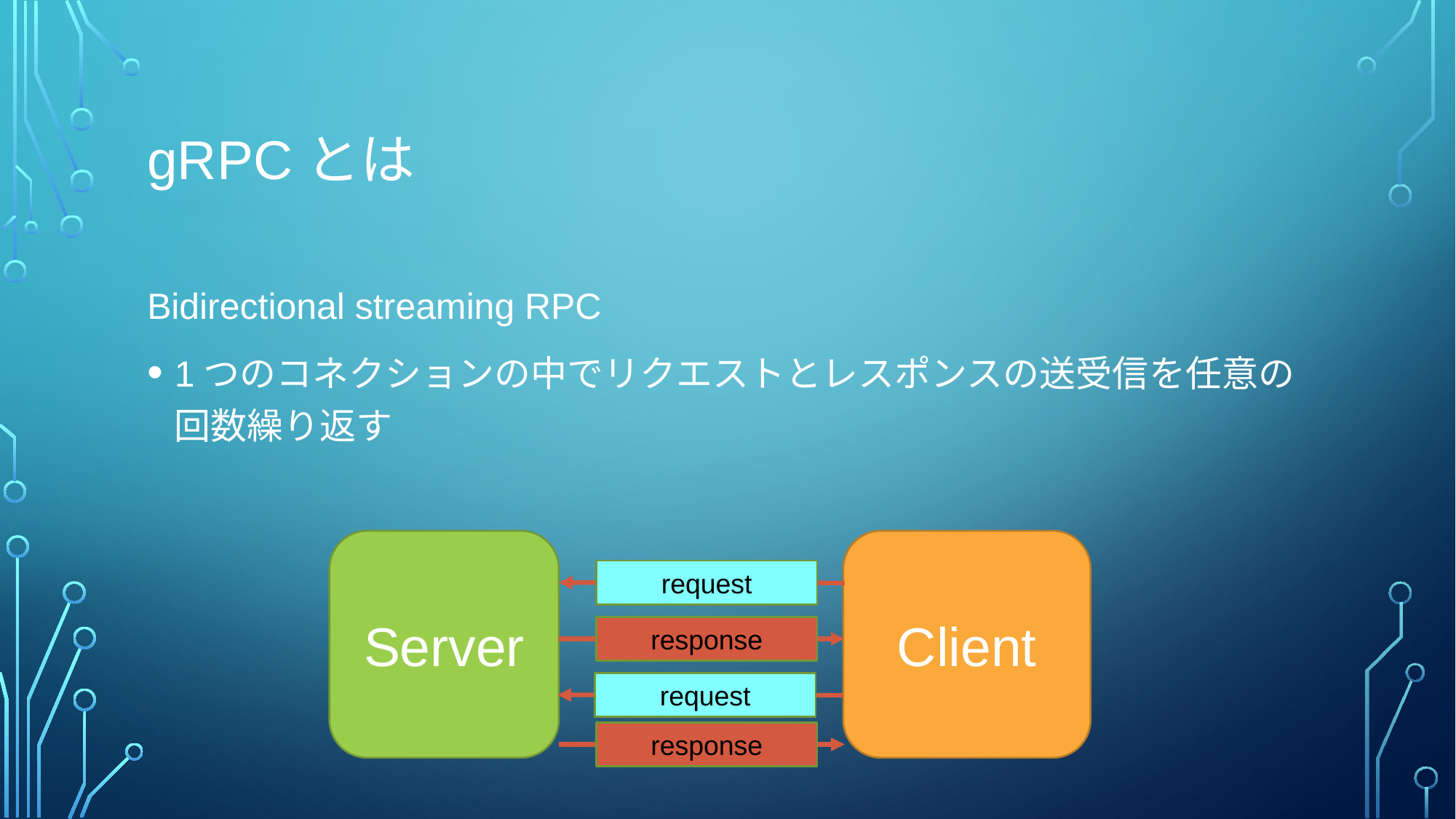

# gRPCとは
Bidirectional streaming RPC
1つのコネクションの中でリクエストとレスポンスの送受信を任意の回数繰り返す
Server
Client
request
response
request
response